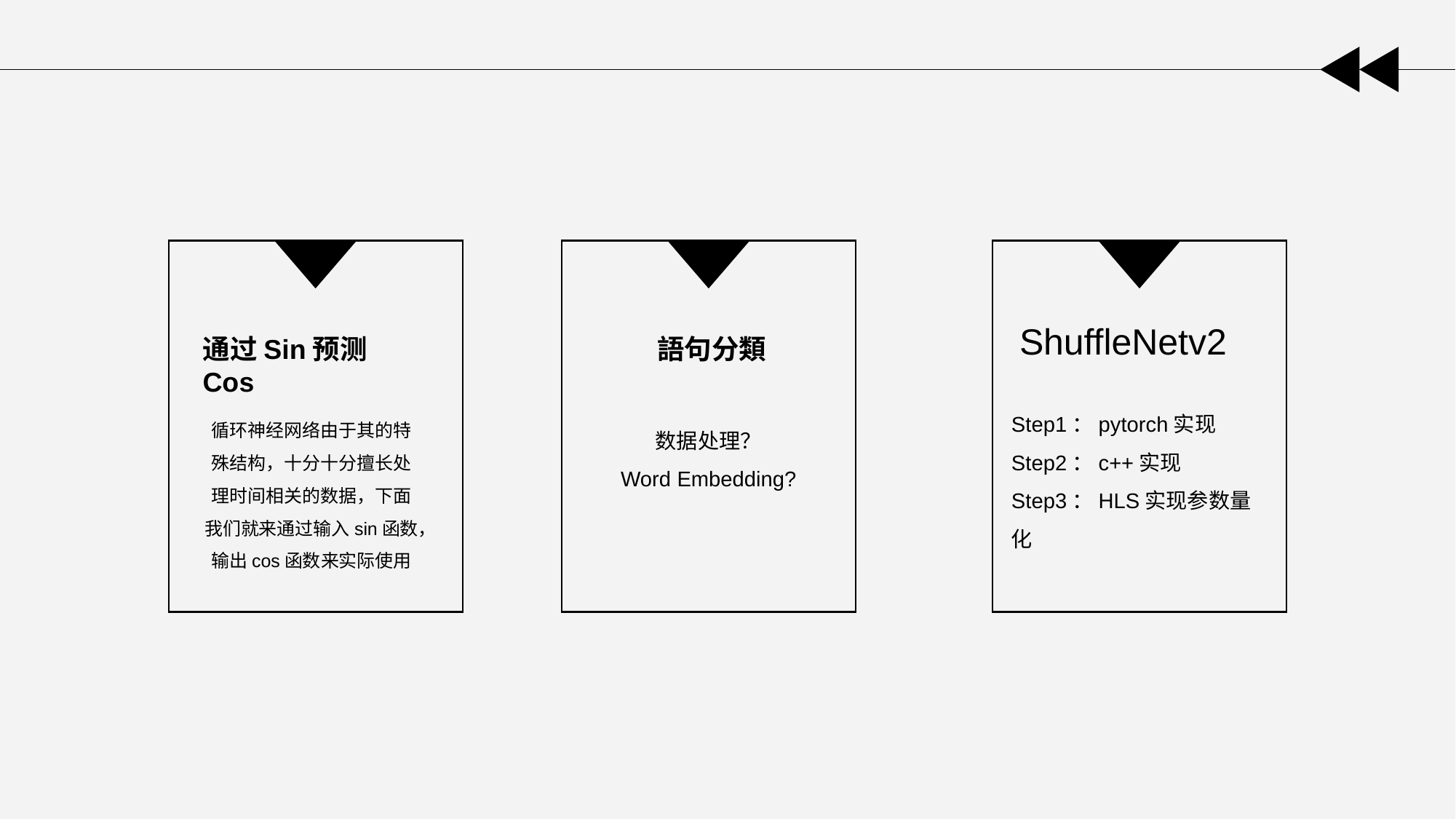

ShuffleNetv2
 語句分類
通过Sin预测Cos
Step1：pytorch实现
Step2：c++实现
Step3：HLS实现参数量化
循环神经网络由于其的特殊结构，十分十分擅长处理时间相关的数据，下面我们就来通过输入sin函数，输出cos函数来实际使用
数据处理？
Word Embedding?